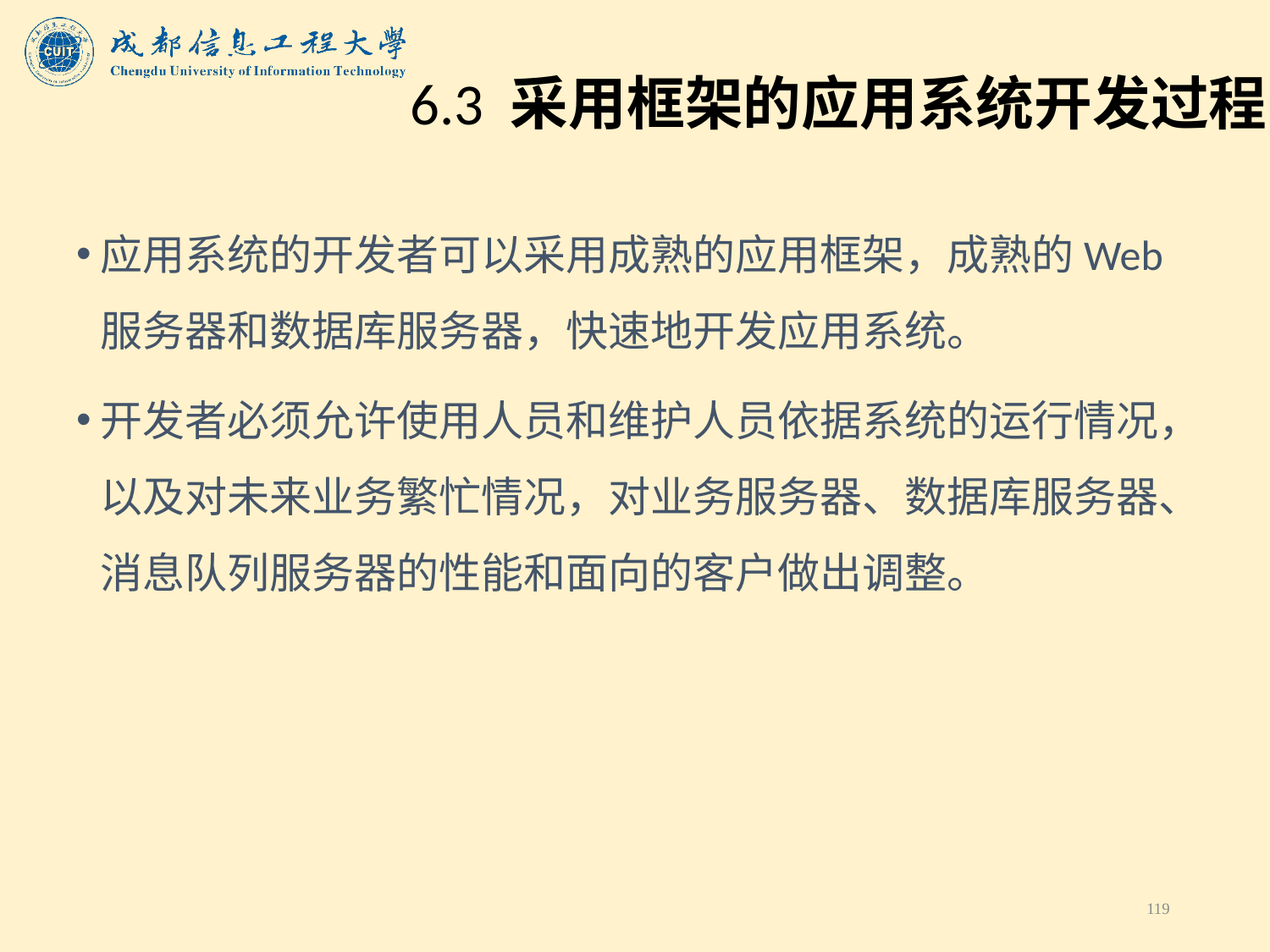

# 6.3 采用框架的应用系统开发过程
应用系统的开发者可以采用成熟的应用框架，成熟的Web服务器和数据库服务器，快速地开发应用系统。
开发者必须允许使用人员和维护人员依据系统的运行情况，以及对未来业务繁忙情况，对业务服务器、数据库服务器、消息队列服务器的性能和面向的客户做出调整。
119